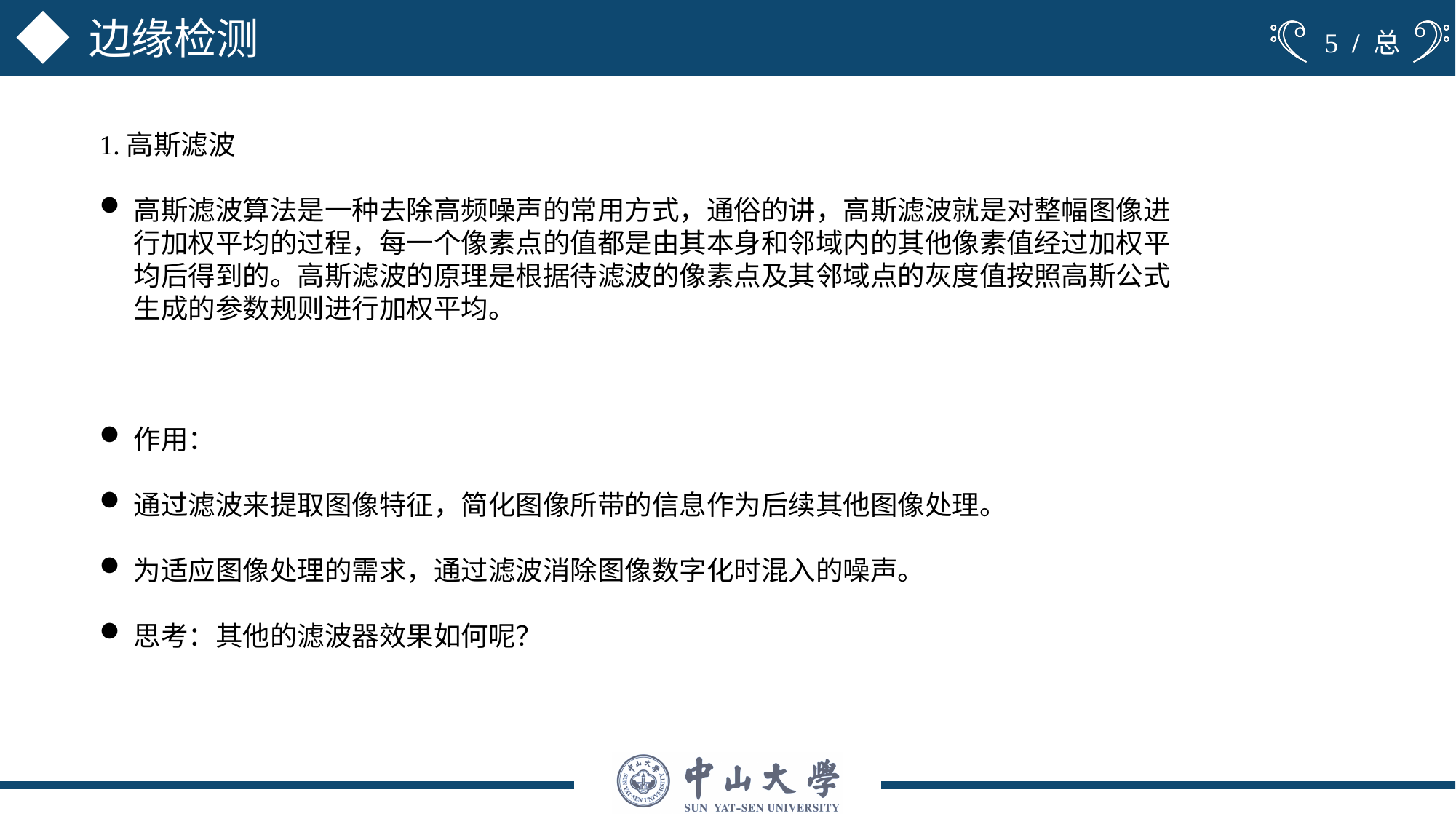

边缘检测
5  / 总
1.高斯滤波

高斯滤波算法是一种去除高频噪声的常用方式，通俗的讲，高斯滤波就是对整幅图像进行加权平均的过程，每一个像素点的值都是由其本身和邻域内的其他像素值经过加权平均后得到的。高斯滤波的原理是根据待滤波的像素点及其邻域点的灰度值按照高斯公式生成的参数规则进行加权平均。

作用：

通过滤波来提取图像特征，简化图像所带的信息作为后续其他图像处理。

为适应图像处理的需求，通过滤波消除图像数字化时混入的噪声。

思考：其他的滤波器效果如何呢？